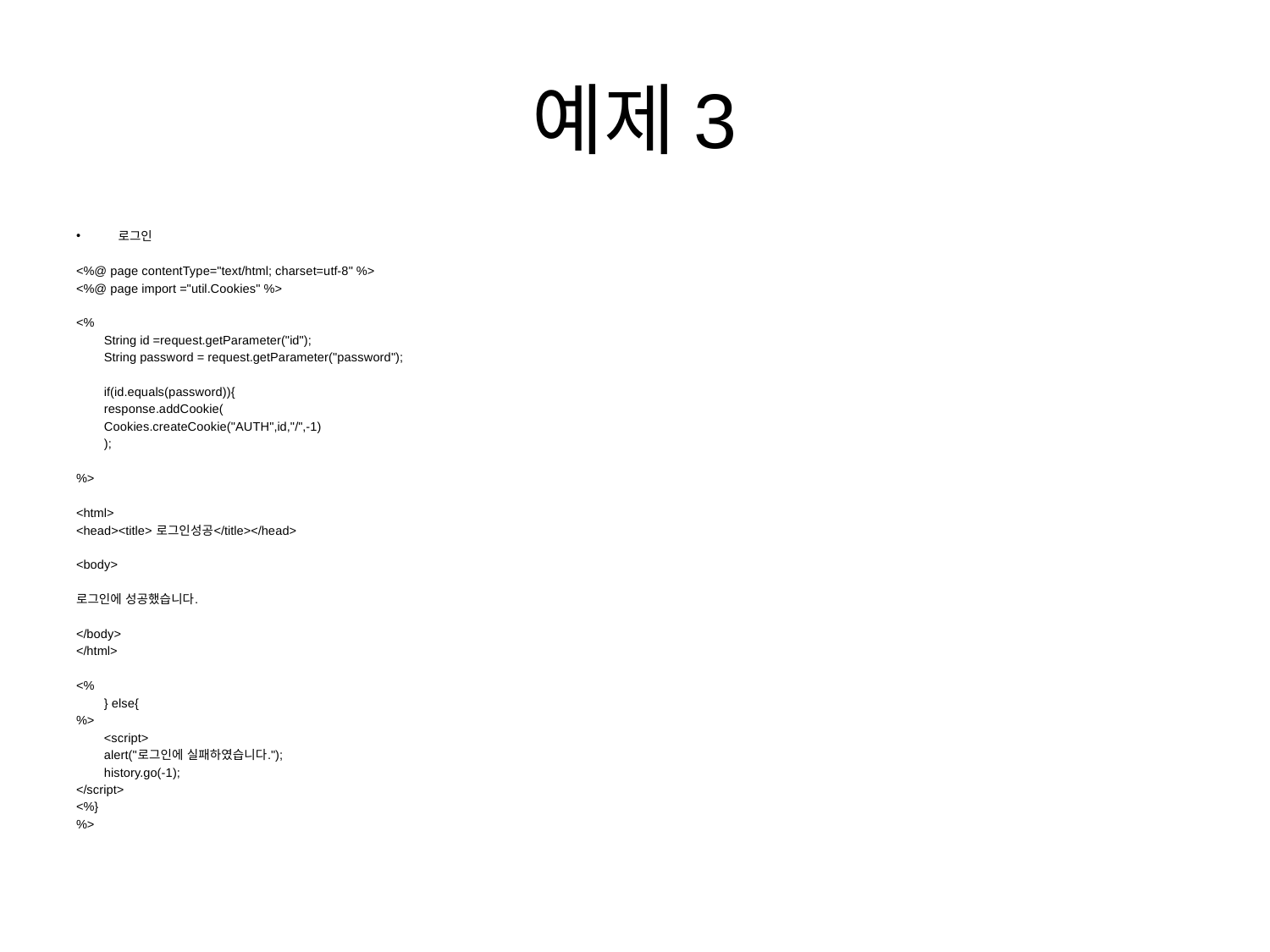

# 예제3
로그인

<%@ page contentType="text/html; charset=utf-8" %>
<%@ page import ="util.Cookies" %>

<%
		String id =request.getParameter("id");
	String password = request.getParameter("password");

	if(id.equals(password)){
		response.addCookie(
		Cookies.createCookie("AUTH",id,"/",-1)
	);

%>

<html>
<head><title> 로그인성공</title></head>

<body>

로그인에 성공했습니다.

</body>
</html>

<%
	} else{
%>
	<script>
	alert("로그인에 실패하였습니다.");
	history.go(-1);
</script>
<%}
%>